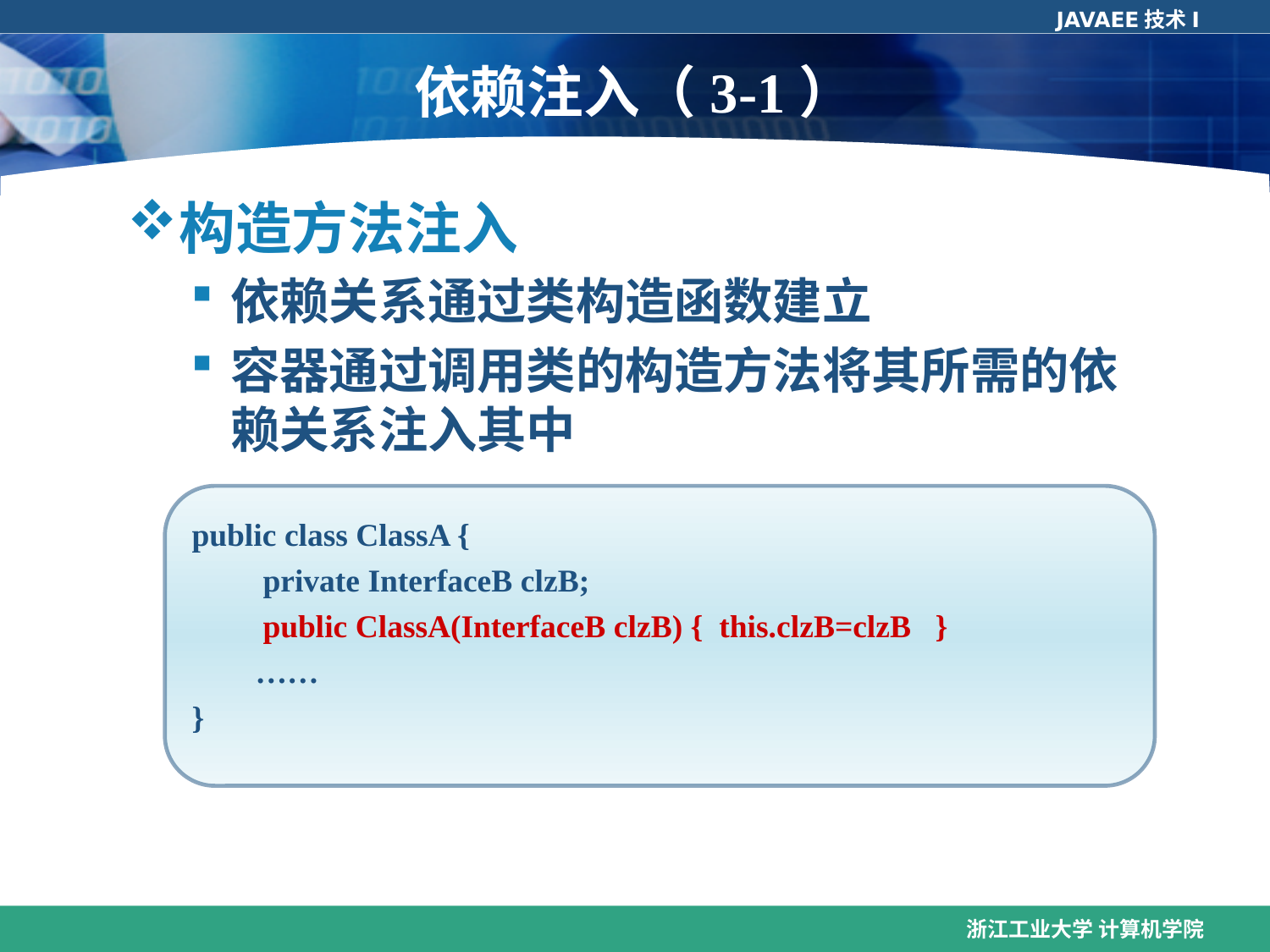

# 依赖注入（3-1）
构造方法注入
依赖关系通过类构造函数建立
容器通过调用类的构造方法将其所需的依赖关系注入其中
public class ClassA {
　　private InterfaceB clzB;
　　public ClassA(InterfaceB clzB) {  this.clzB=clzB   }
　　……
}